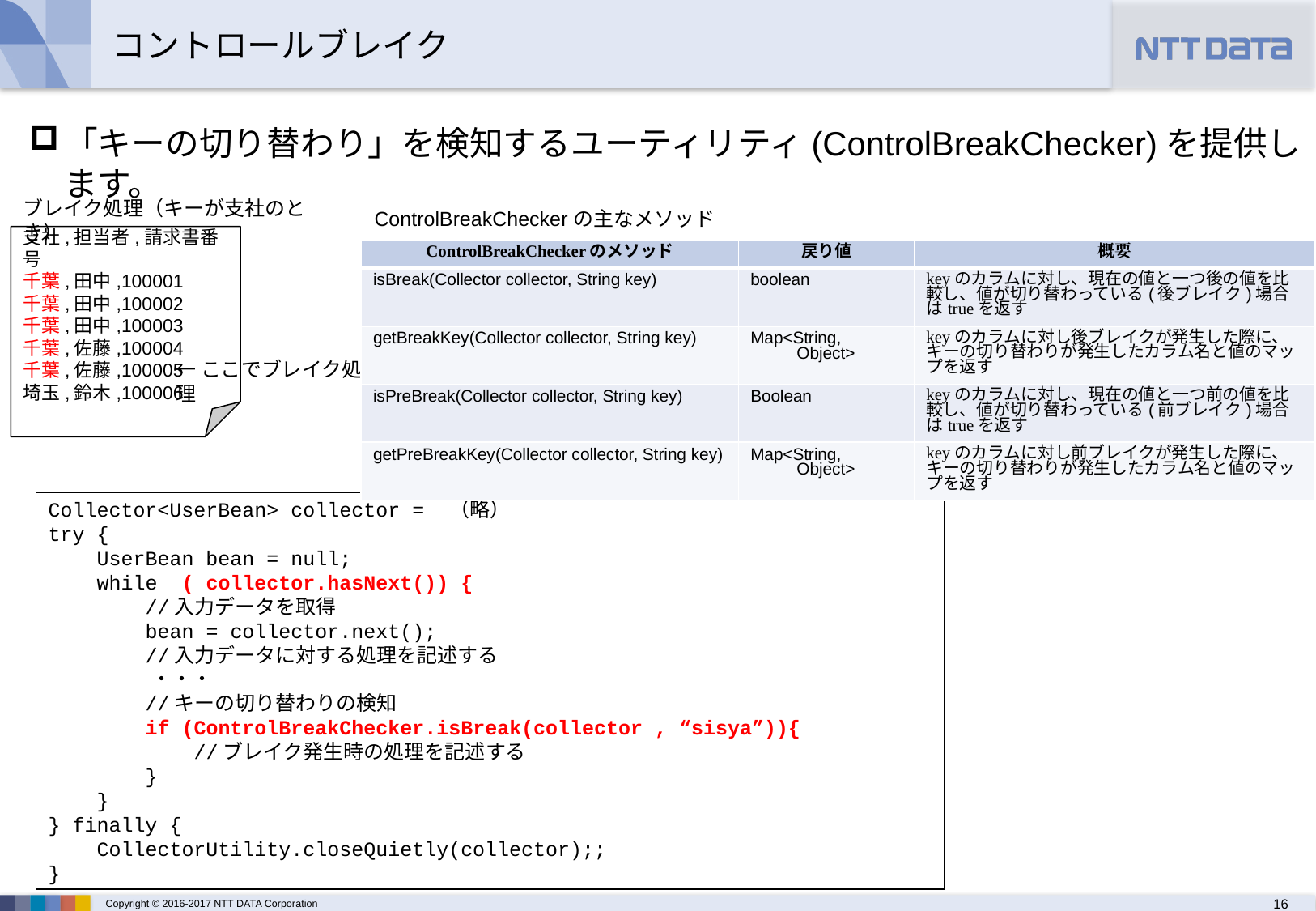

# コントロールブレイク
「キーの切り替わり」を検知するユーティリティ(ControlBreakChecker)を提供します。
ブレイク処理（キーが支社のとき）
ControlBreakCheckerの主なメソッド
支社,担当者,請求書番号
千葉,田中,100001
千葉,田中,100002
千葉,田中,100003
千葉,佐藤,100004
千葉,佐藤,100005
埼玉,鈴木,100006
| ControlBreakCheckerのメソッド | 戻り値 | 概要 |
| --- | --- | --- |
| isBreak(Collector collector, String key) | boolean | keyのカラムに対し、現在の値と一つ後の値を比較し、値が切り替わっている(後ブレイク)場合はtrueを返す |
| getBreakKey(Collector collector, String key) | Map<String, Object> | keyのカラムに対し後ブレイクが発生した際に、キーの切り替わりが発生したカラム名と値のマップを返す |
| isPreBreak(Collector collector, String key) | Boolean | keyのカラムに対し、現在の値と一つ前の値を比較し、値が切り替わっている(前ブレイク)場合はtrueを返す |
| getPreBreakKey(Collector collector, String key) | Map<String, Object> | keyのカラムに対し前ブレイクが発生した際に、キーの切り替わりが発生したカラム名と値のマップを返す |
←ここでブレイク処理
Collector<UserBean> collector =　（略）
try {
    UserBean bean = null;
    while  ( collector.hasNext()) {
        //入力データを取得
        bean = collector.next();
        //入力データに対する処理を記述する
    　　　　・・・
        //キーの切り替わりの検知
        if (ControlBreakChecker.isBreak(collector , “sisya”)){
            //ブレイク発生時の処理を記述する
        }
    }
} finally {
    CollectorUtility.closeQuietly(collector);;
}